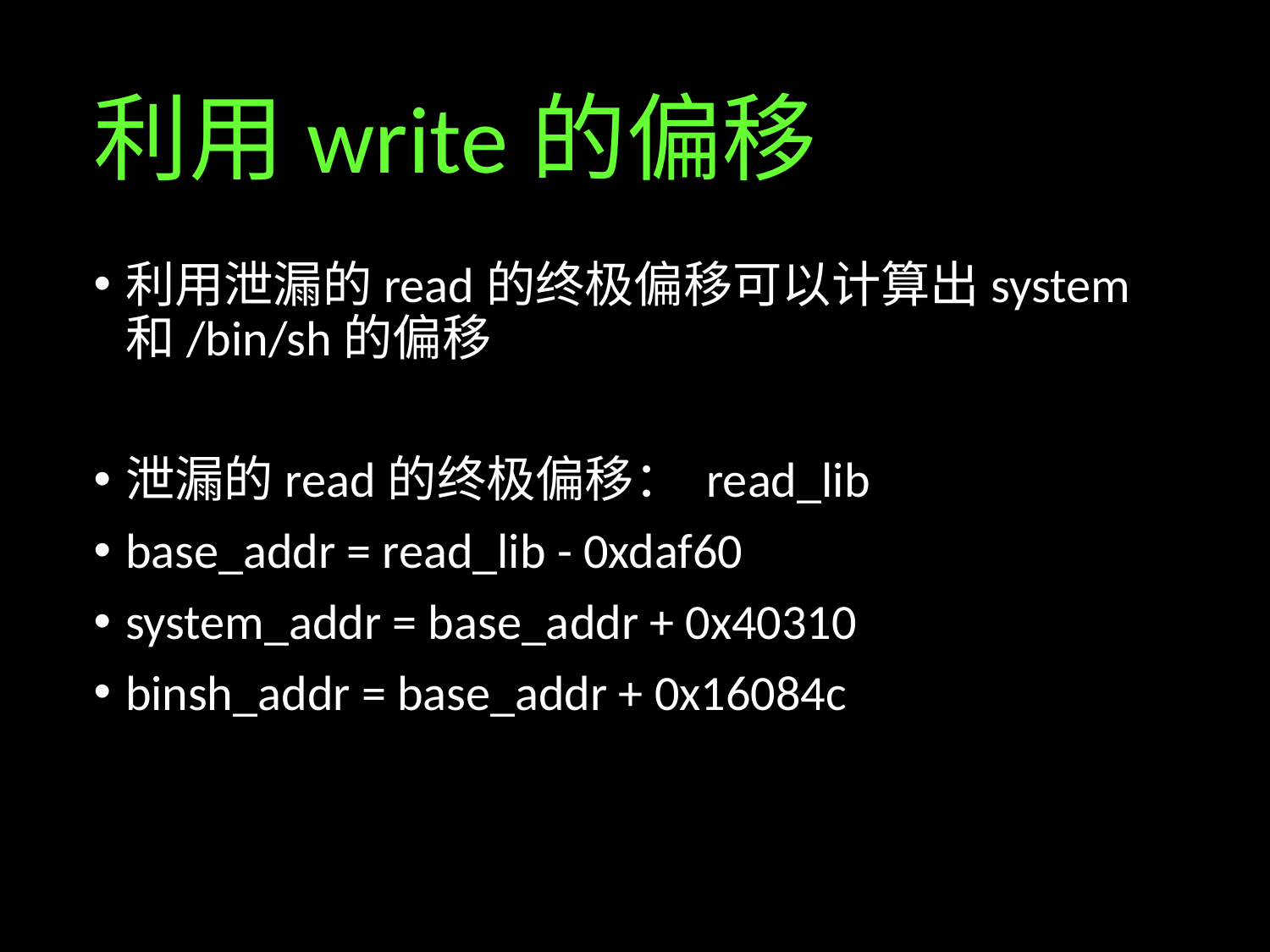

# 利用write的偏移
利用泄漏的read的终极偏移可以计算出system和/bin/sh的偏移

泄漏的read的终极偏移： read_lib
base_addr = read_lib - 0xdaf60
system_addr = base_addr + 0x40310
binsh_addr = base_addr + 0x16084c